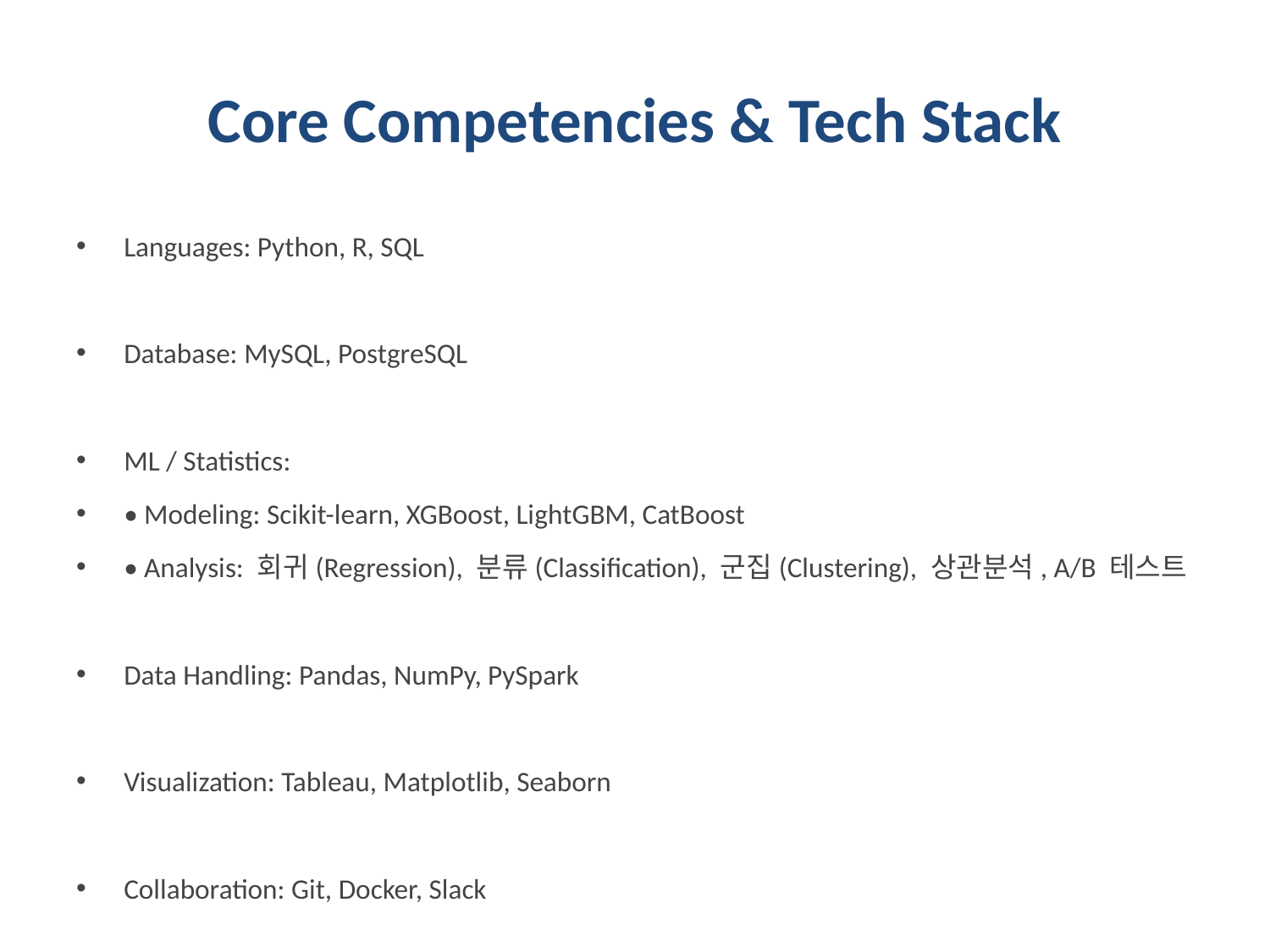

# Core Competencies & Tech Stack
Languages: Python, R, SQL

Database: MySQL, PostgreSQL

ML / Statistics:
• Modeling: Scikit-learn, XGBoost, LightGBM, CatBoost
• Analysis: 회귀(Regression), 분류(Classification), 군집(Clustering), 상관분석, A/B 테스트

Data Handling: Pandas, NumPy, PySpark

Visualization: Tableau, Matplotlib, Seaborn

Collaboration: Git, Docker, Slack